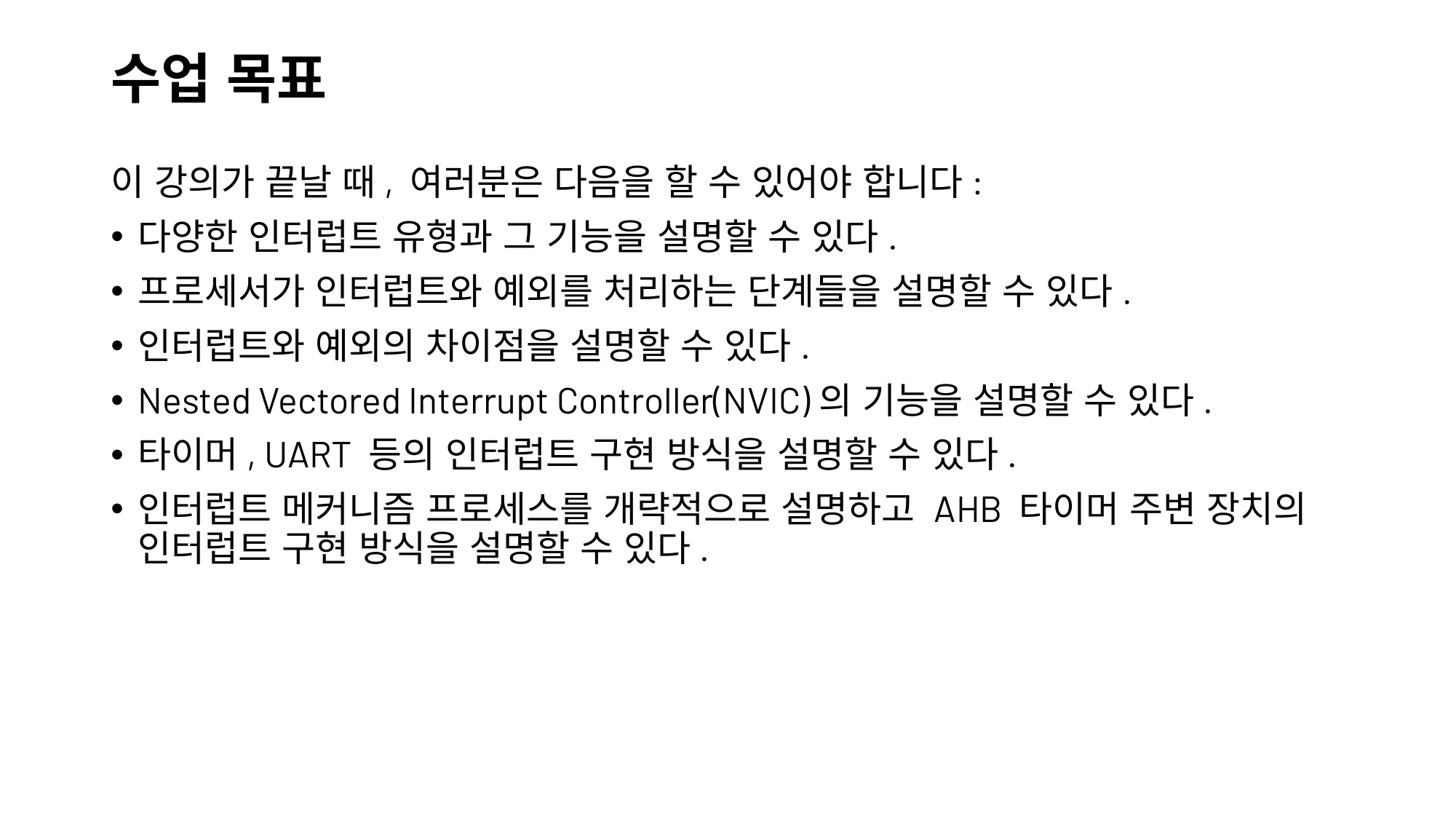

# 수업 목표
이 강의가 끝날 때, 여러분은 다음을 할 수 있어야 합니다:
다양한 인터럽트 유형과 그 기능을 설명할 수 있다.
프로세서가 인터럽트와 예외를 처리하는 단계들을 설명할 수 있다.
인터럽트와 예외의 차이점을 설명할 수 있다.
Nested Vectored Interrupt Controller(NVIC)의 기능을 설명할 수 있다.
타이머, UART 등의 인터럽트 구현 방식을 설명할 수 있다.
인터럽트 메커니즘 프로세스를 개략적으로 설명하고 AHB 타이머 주변 장치의 인터럽트 구현 방식을 설명할 수 있다.